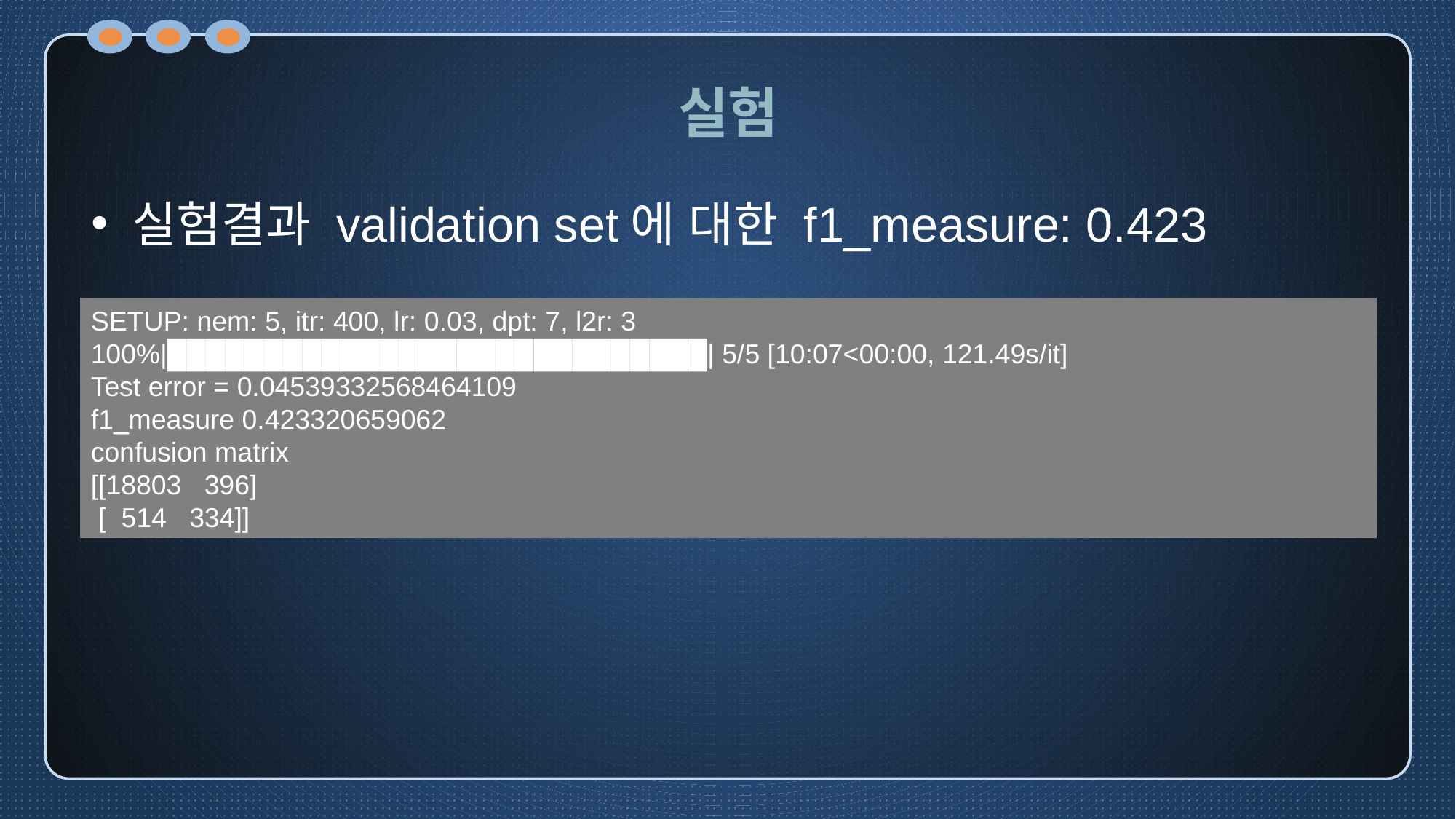

# 실험
실험결과 validation set에 대한 f1_measure: 0.423
SETUP: nem: 5, itr: 400, lr: 0.03, dpt: 7, l2r: 3
100%|████████████████████████████| 5/5 [10:07<00:00, 121.49s/it]
Test error = 0.04539332568464109
f1_measure 0.423320659062
confusion matrix
[[18803   396]
 [  514   334]]